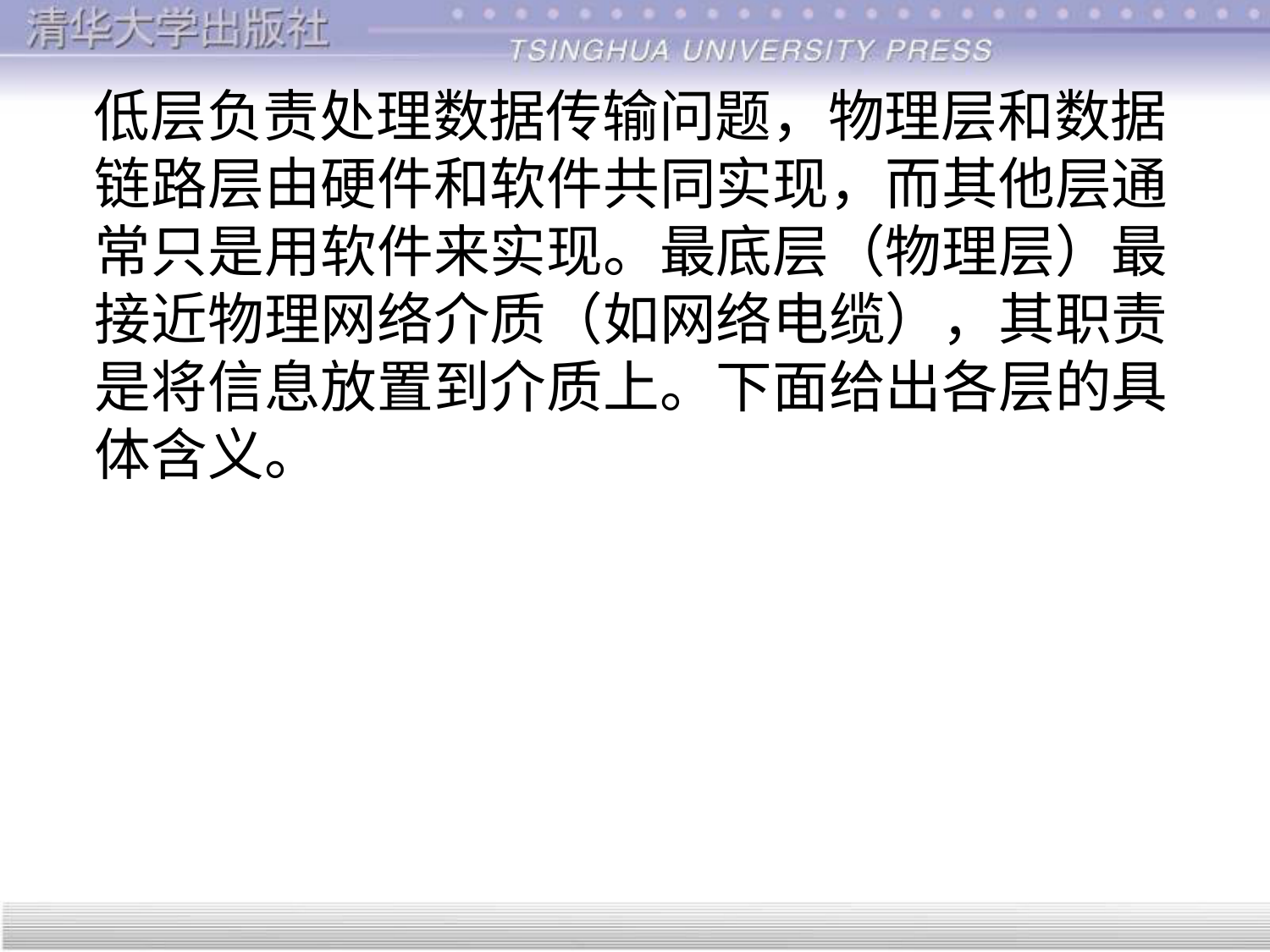

低层负责处理数据传输问题，物理层和数据链路层由硬件和软件共同实现，而其他层通常只是用软件来实现。最底层（物理层）最接近物理网络介质（如网络电缆），其职责是将信息放置到介质上。下面给出各层的具体含义。